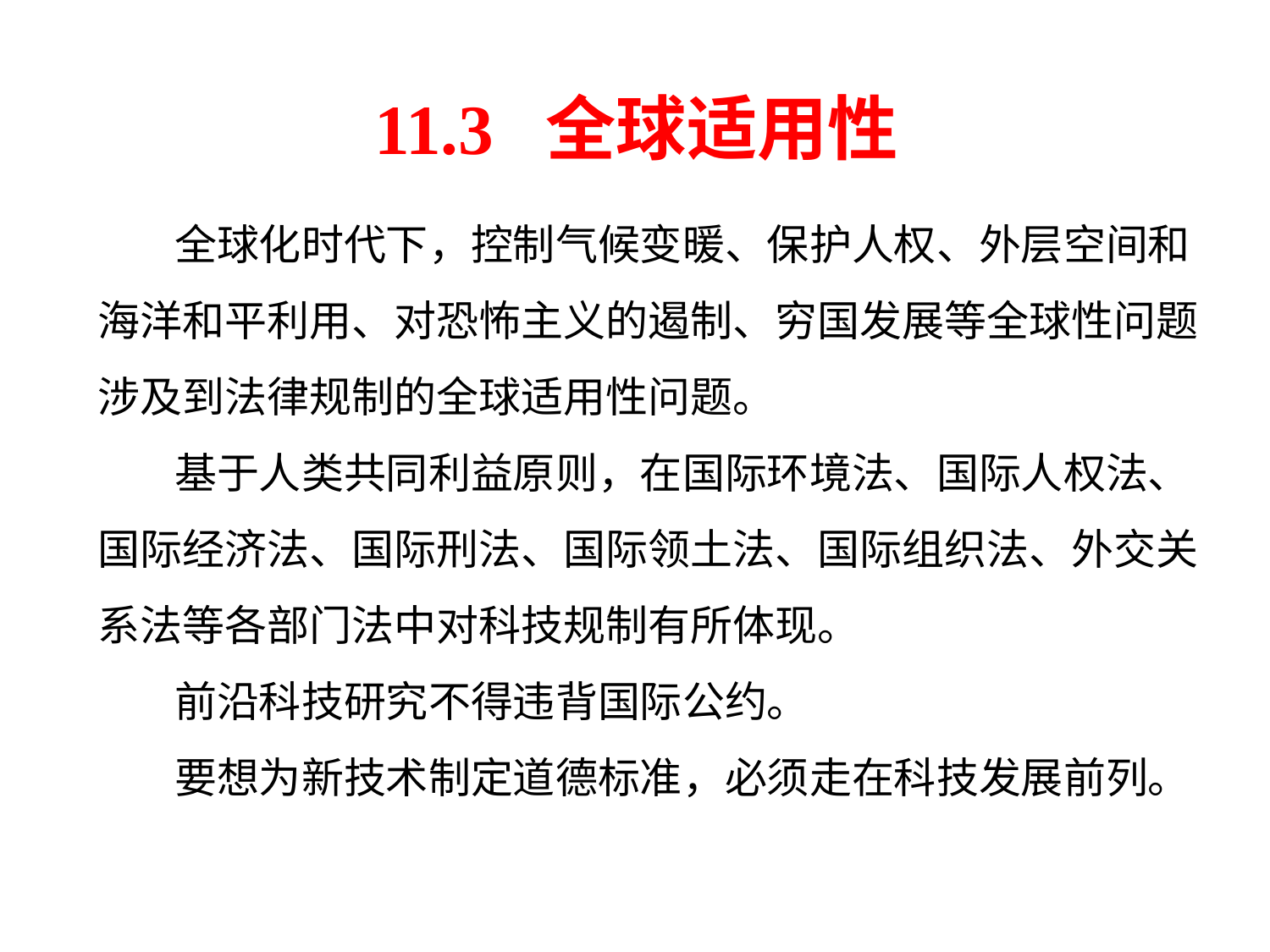

# 11.3  全球适用性
  全球化时代下，控制气候变暖、保护人权、外层空间和海洋和平利用、对恐怖主义的遏制、穷国发展等全球性问题涉及到法律规制的全球适用性问题。
  基于人类共同利益原则，在国际环境法、国际人权法、国际经济法、国际刑法、国际领土法、国际组织法、外交关系法等各部门法中对科技规制有所体现。
  前沿科技研究不得违背国际公约。
  要想为新技术制定道德标准，必须走在科技发展前列。